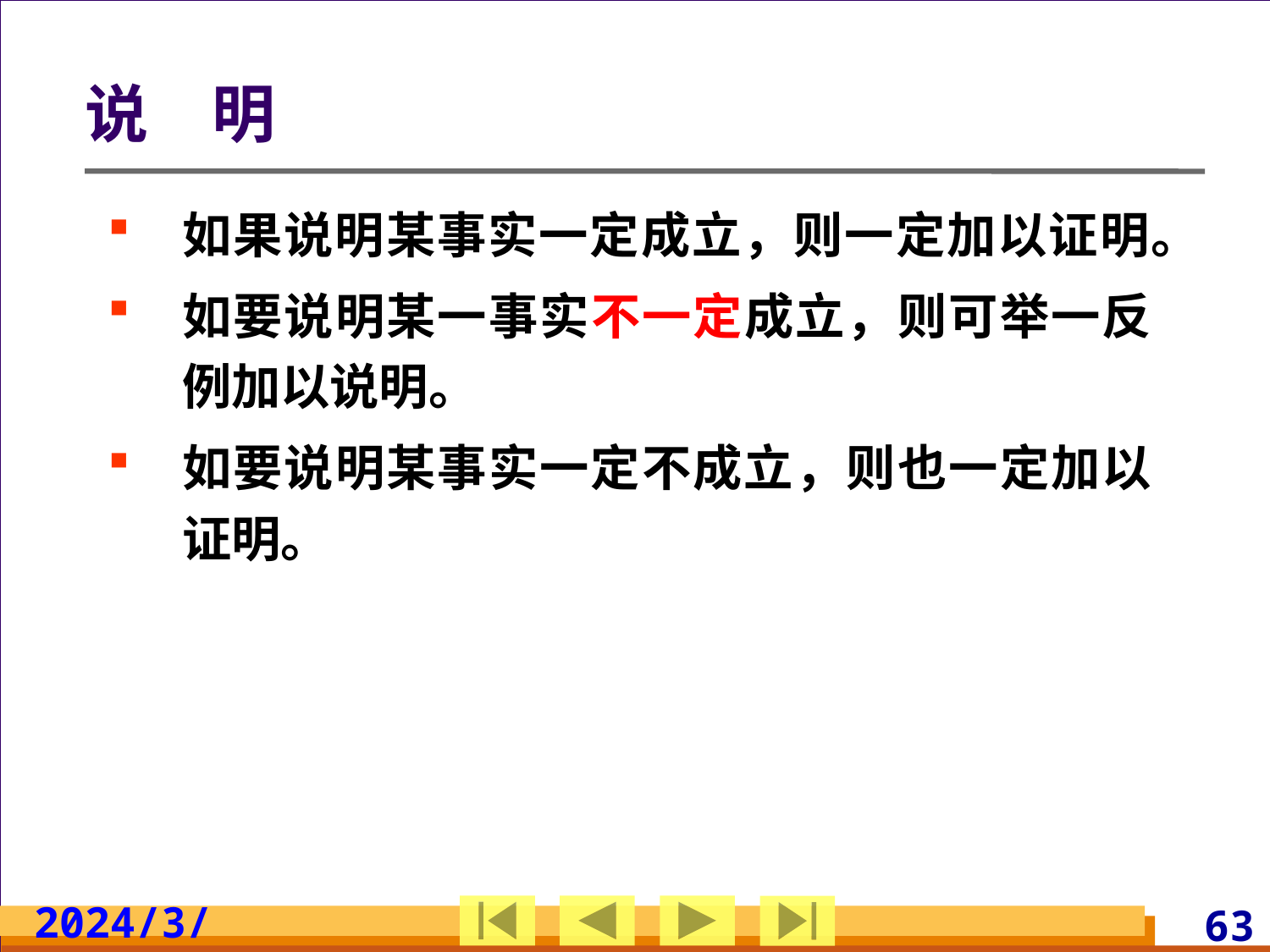

# 说　明
如果说明某事实一定成立，则一定加以证明。
如要说明某一事实不一定成立，则可举一反例加以说明。
如要说明某事实一定不成立，则也一定加以证明。
2024/3/10